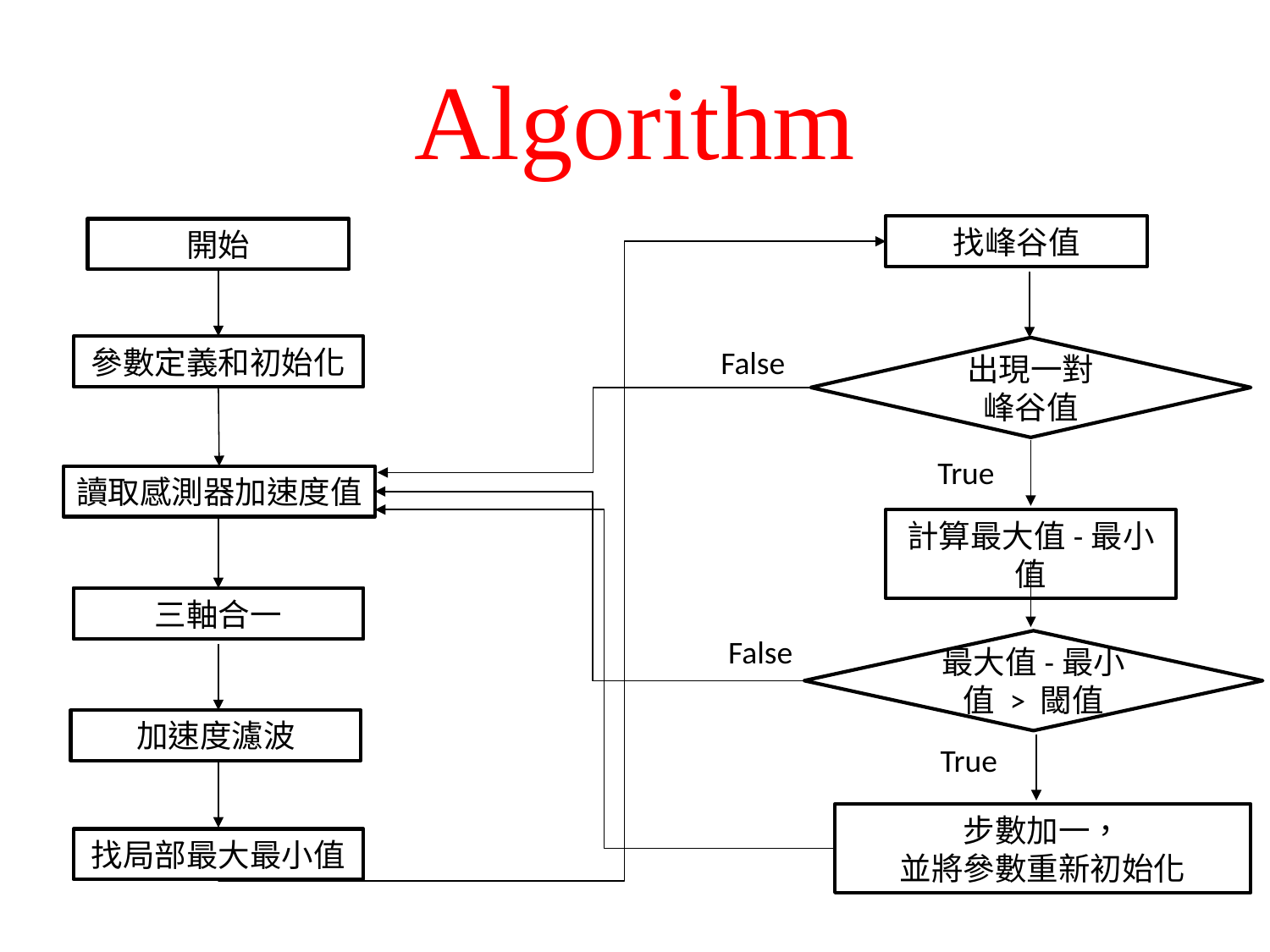

# Algorithm
找峰谷值
開始
參數定義和初始化
False
出現一對
峰谷值
True
讀取感測器加速度值
計算最大值-最小值
加速度濾波
三軸合一
False
最大值-最小值 > 閾值
加速度濾波
True
步數加一，
並將參數重新初始化
找局部最大最小值